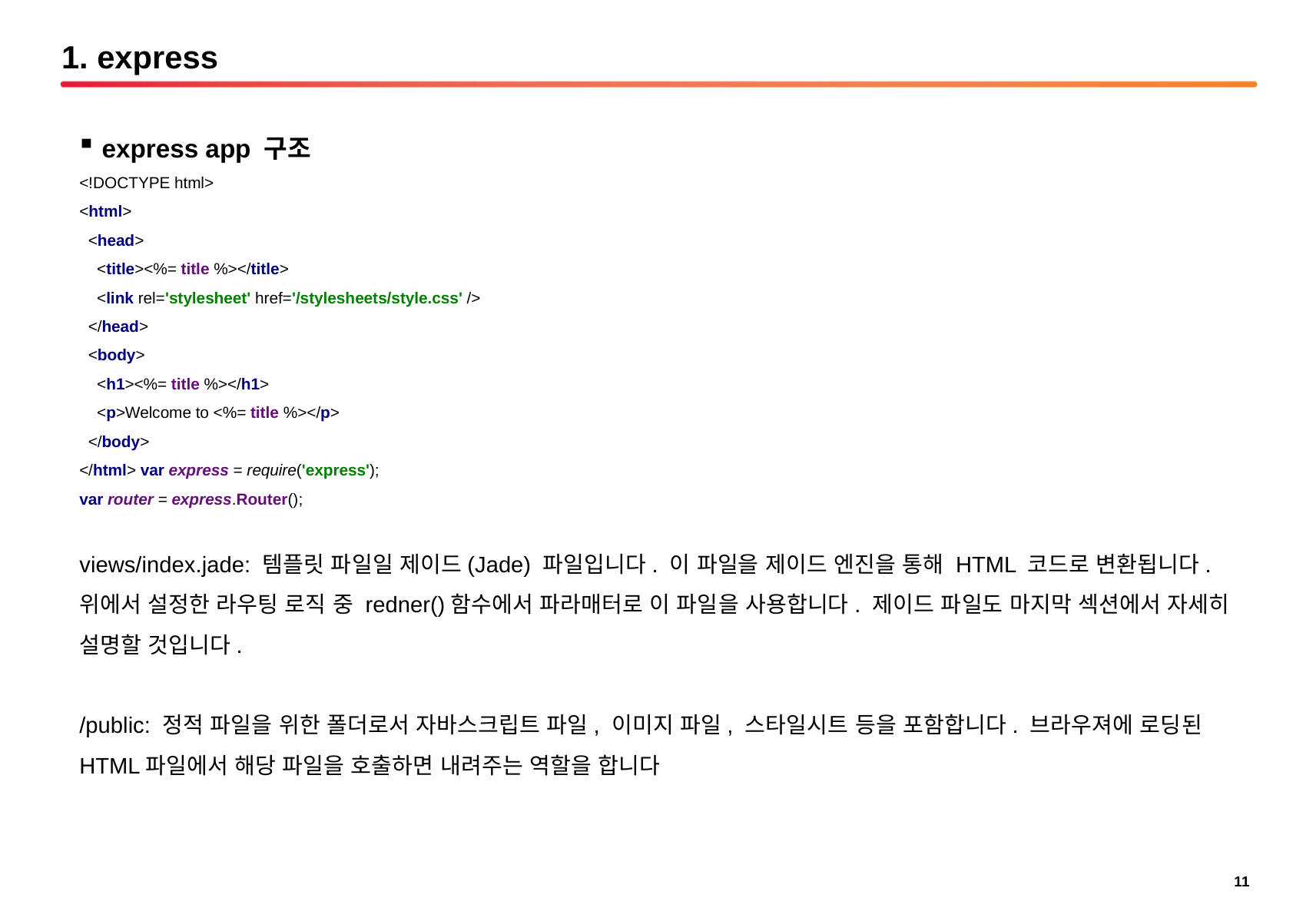

# 1. express
express app 구조
<!DOCTYPE html>
<html>
  <head>
    <title><%= title %></title>
    <link rel='stylesheet' href='/stylesheets/style.css' />
  </head>
  <body>
    <h1><%= title %></h1>
    <p>Welcome to <%= title %></p>
  </body>
</html> var express = require('express');
var router = express.Router();
views/index.jade: 템플릿 파일일 제이드(Jade) 파일입니다. 이 파일을 제이드 엔진을 통해 HTML 코드로 변환됩니다. 위에서 설정한 라우팅 로직 중 redner()함수에서 파라매터로 이 파일을 사용합니다. 제이드 파일도 마지막 섹션에서 자세히 설명할 것입니다.

/public: 정적 파일을 위한 폴더로서 자바스크립트 파일, 이미지 파일, 스타일시트 등을 포함합니다. 브라우져에 로딩된 HTML파일에서 해당 파일을 호출하면 내려주는 역할을 합니다